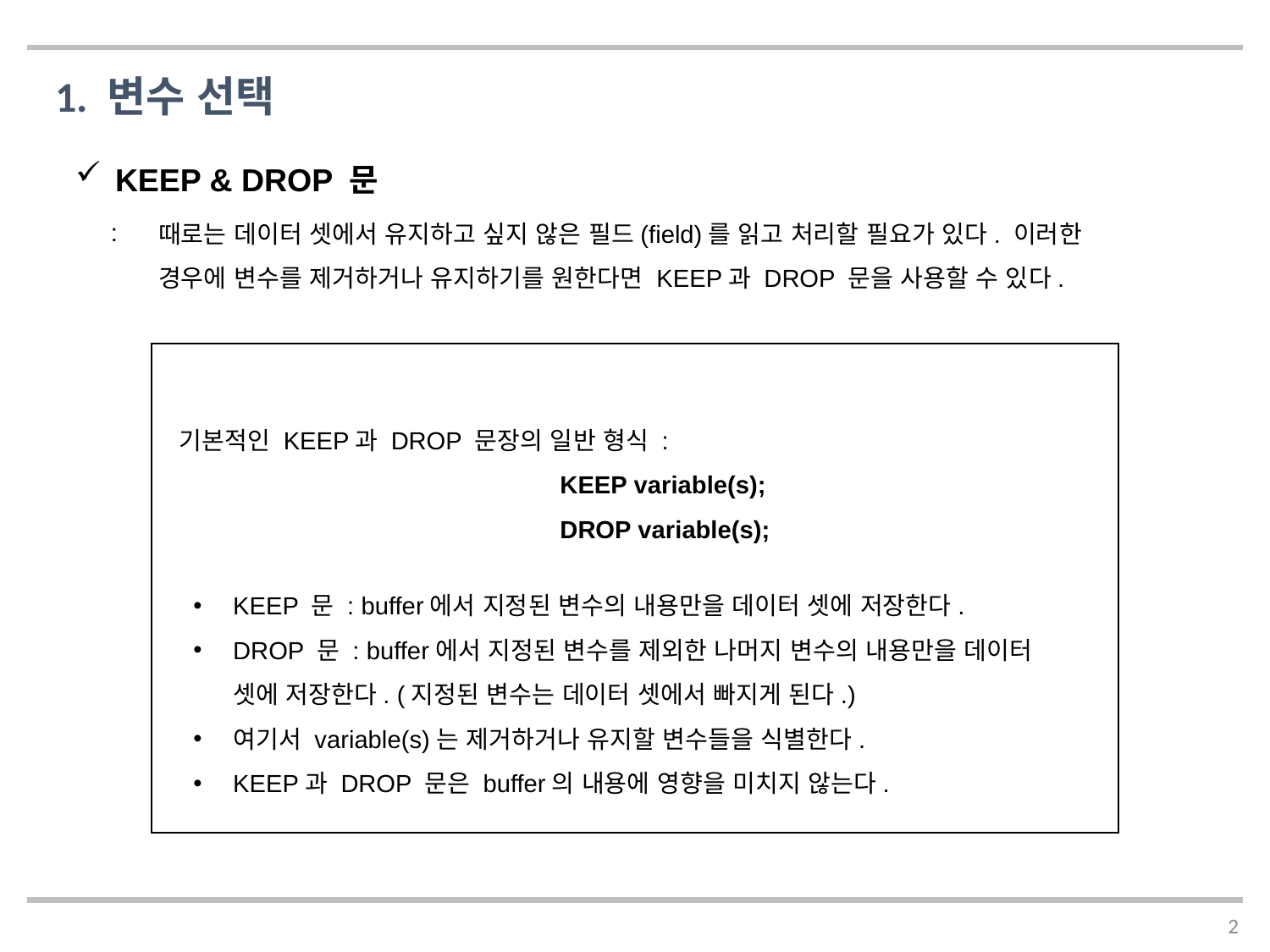

1. 변수 선택
KEEP & DROP 문
때로는 데이터 셋에서 유지하고 싶지 않은 필드(field)를 읽고 처리할 필요가 있다. 이러한 경우에 변수를 제거하거나 유지하기를 원한다면 KEEP과 DROP 문을 사용할 수 있다.

기본적인 KEEP과 DROP 문장의 일반 형식 :
			KEEP variable(s);
			DROP variable(s);
KEEP 문 : buffer에서 지정된 변수의 내용만을 데이터 셋에 저장한다.
DROP 문 : buffer에서 지정된 변수를 제외한 나머지 변수의 내용만을 데이터 셋에 저장한다. (지정된 변수는 데이터 셋에서 빠지게 된다.)
여기서 variable(s)는 제거하거나 유지할 변수들을 식별한다.
KEEP과 DROP 문은 buffer의 내용에 영향을 미치지 않는다.